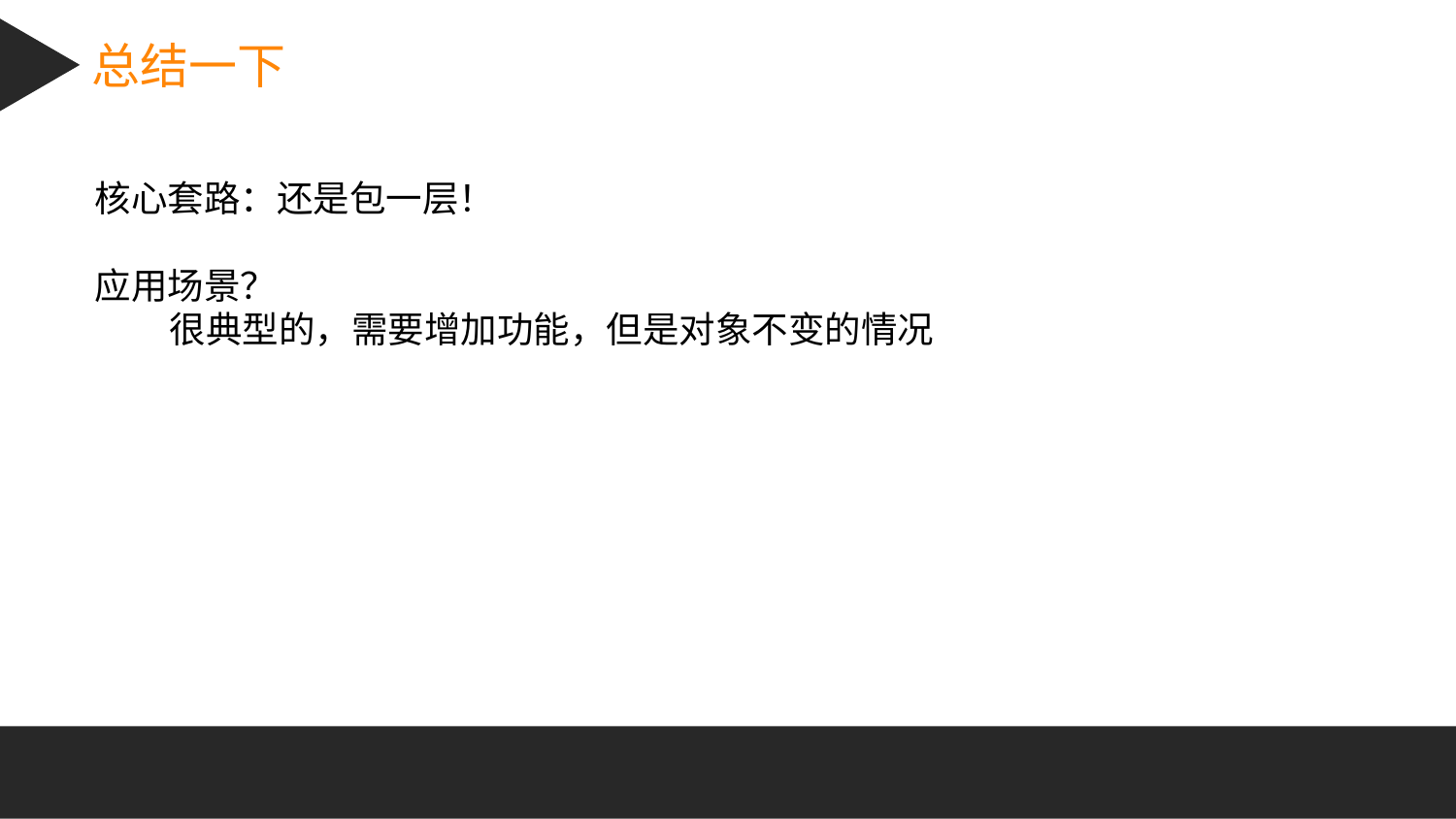

总结一下
核心套路：还是包一层！

应用场景？
        很典型的，需要增加功能，但是对象不变的情况